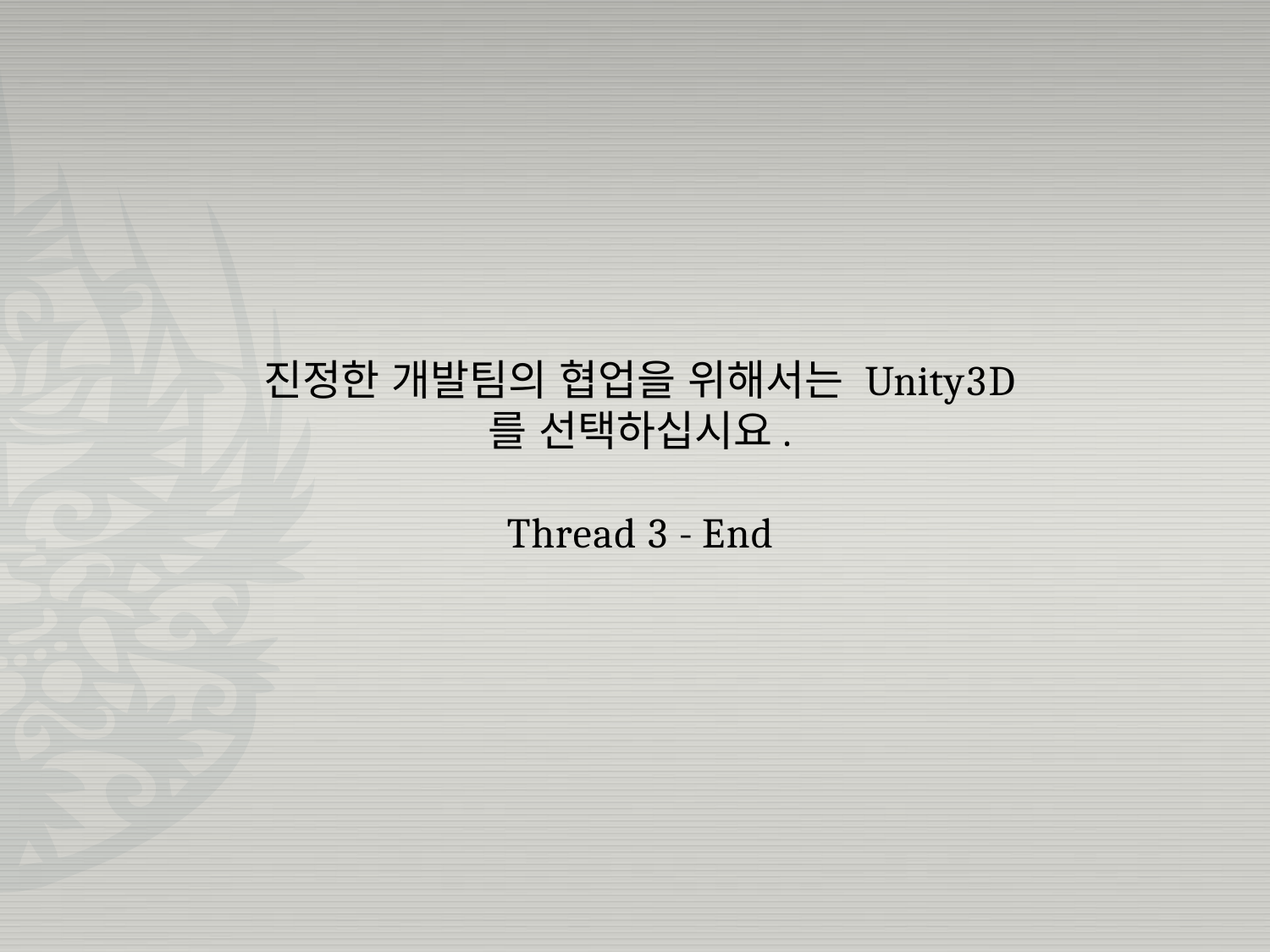

진정한 개발팀의 협업을 위해서는 Unity3D 를 선택하십시요.

Thread 3 - End